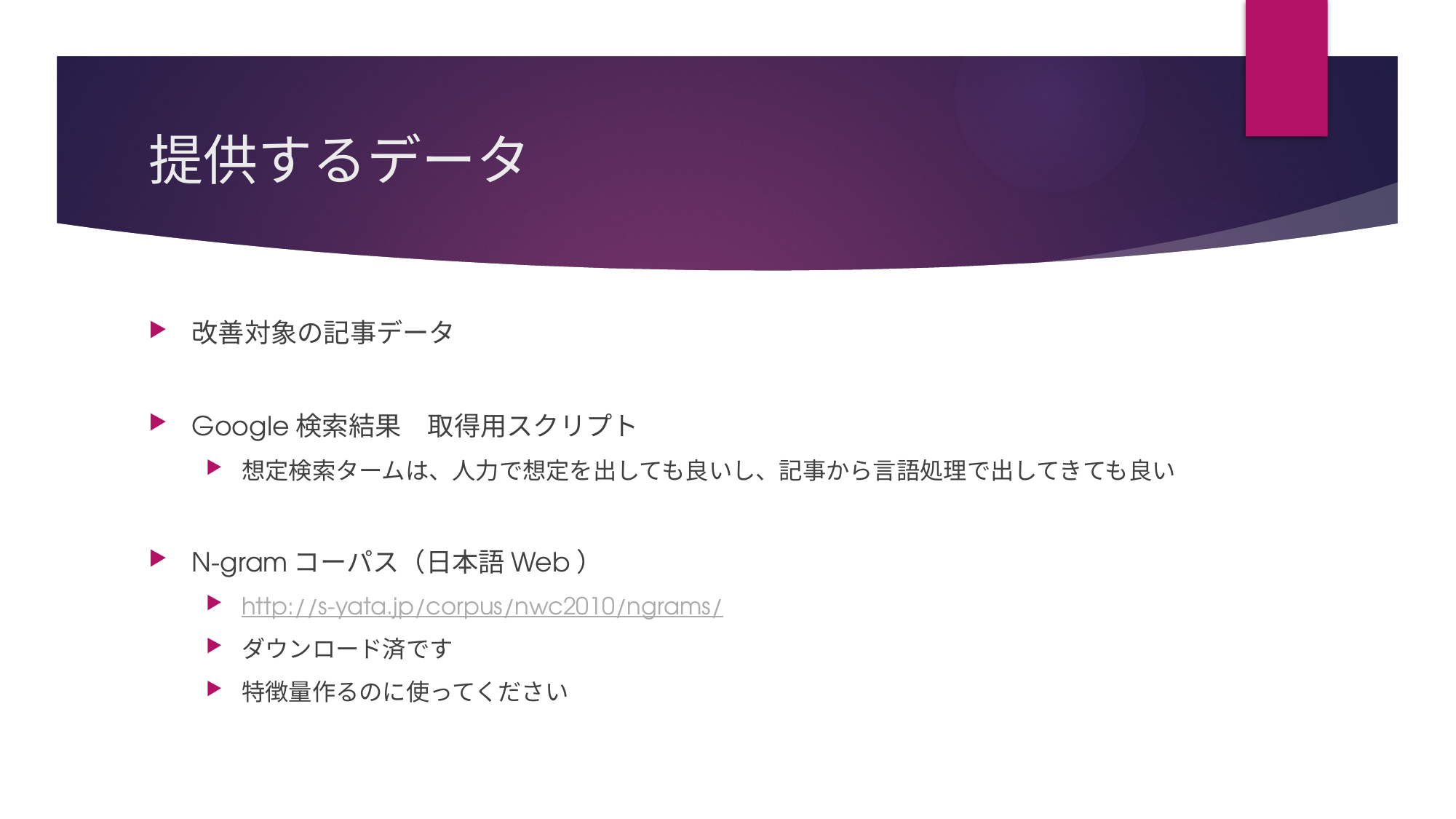

# 提供するデータ
改善対象の記事データ

Google検索結果　取得用スクリプト
想定検索タームは、人力で想定を出しても良いし、記事から言語処理で出してきても良い

N-gramコーパス（日本語Web）
http://s-yata.jp/corpus/nwc2010/ngrams/
ダウンロード済です
特徴量作るのに使ってください